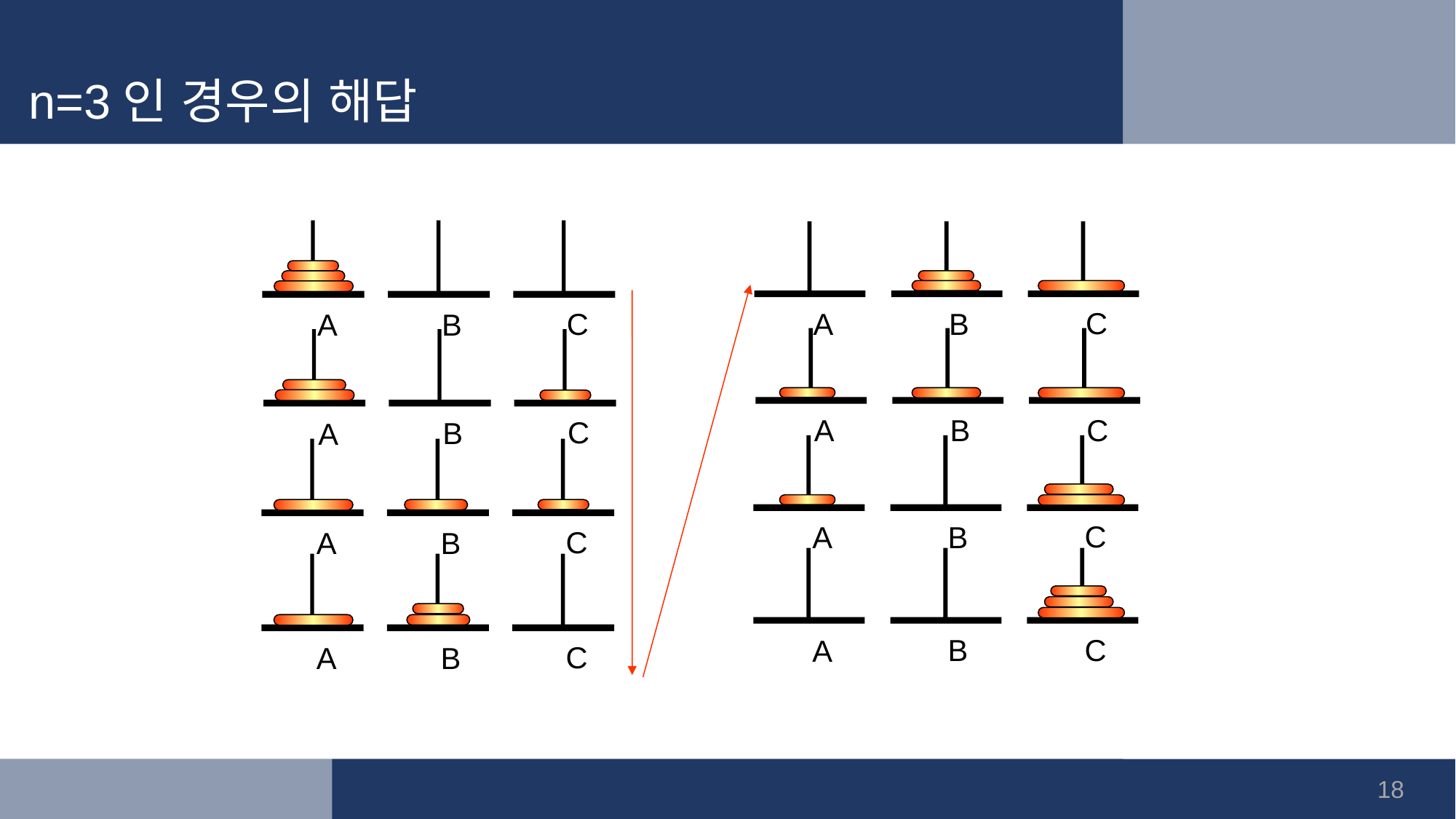

# n=3인 경우의 해답

C
B
A

C
B
A

C
B
A

C
A
B

C
B
A

C
A
B

C
A
B

C
B
A

18